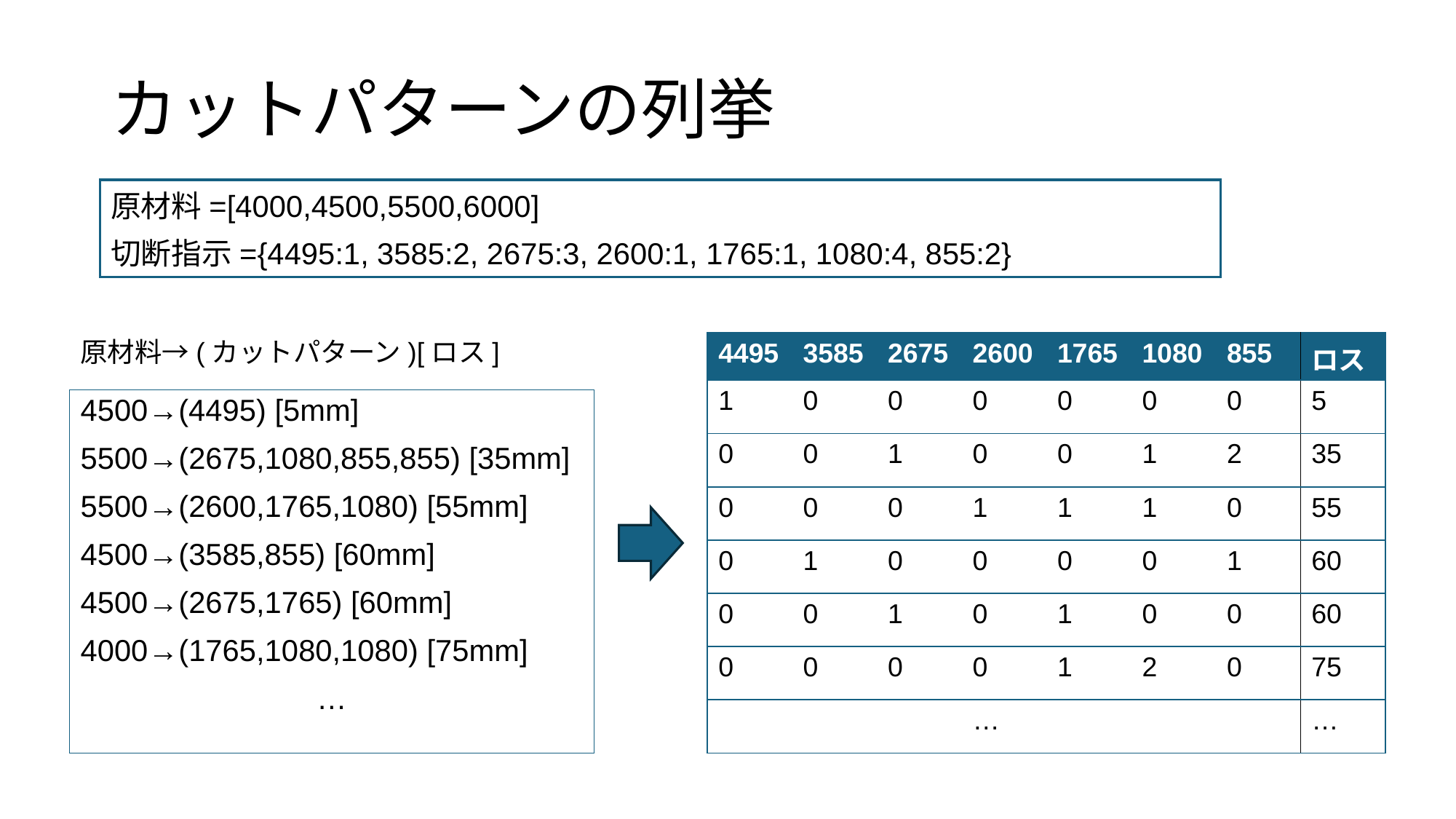

# カットパターンの列挙
原材料=[4000,4500,5500,6000]
切断指示={4495:1, 3585:2, 2675:3, 2600:1, 1765:1, 1080:4, 855:2}
原材料→(カットパターン)[ロス]
| 4495 | 3585 | 2675 | 2600 | 1765 | 1080 | 855 | ロス |
| --- | --- | --- | --- | --- | --- | --- | --- |
| 1 | 0 | 0 | 0 | 0 | 0 | 0 | 5 |
| 0 | 0 | 1 | 0 | 0 | 1 | 2 | 35 |
| 0 | 0 | 0 | 1 | 1 | 1 | 0 | 55 |
| 0 | 1 | 0 | 0 | 0 | 0 | 1 | 60 |
| 0 | 0 | 1 | 0 | 1 | 0 | 0 | 60 |
| 0 | 0 | 0 | 0 | 1 | 2 | 0 | 75 |
|  |  |  | … |  |  |  | … |
4500→(4495) [5mm]
5500→(2675,1080,855,855) [35mm]
5500→(2600,1765,1080) [55mm]
4500→(3585,855) [60mm]
4500→(2675,1765) [60mm]
4000→(1765,1080,1080) [75mm]
…